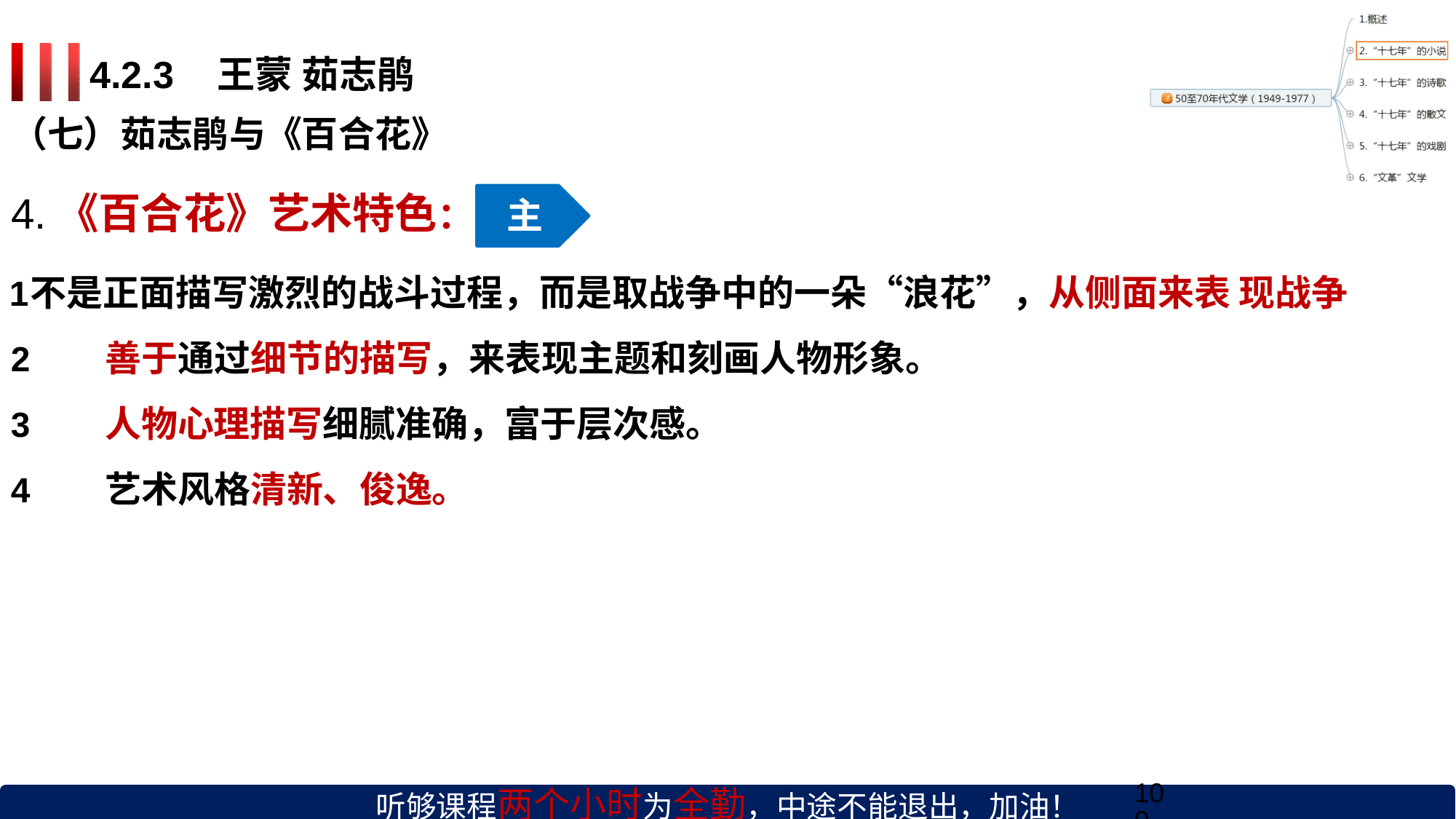

# 4.2.3	王蒙 茹志鹃
（七）茹志鹃与《百合花》
4.《百合花》艺术特色：

主
不是正面描写激烈的战斗过程，而是取战争中的一朵“浪花”，从侧面来表 现战争
善于通过细节的描写，来表现主题和刻画人物形象。
人物心理描写细腻准确，富于层次感。
艺术风格清新、俊逸。
100

听够课程两个小时为全勤，中途不能退出，加油！